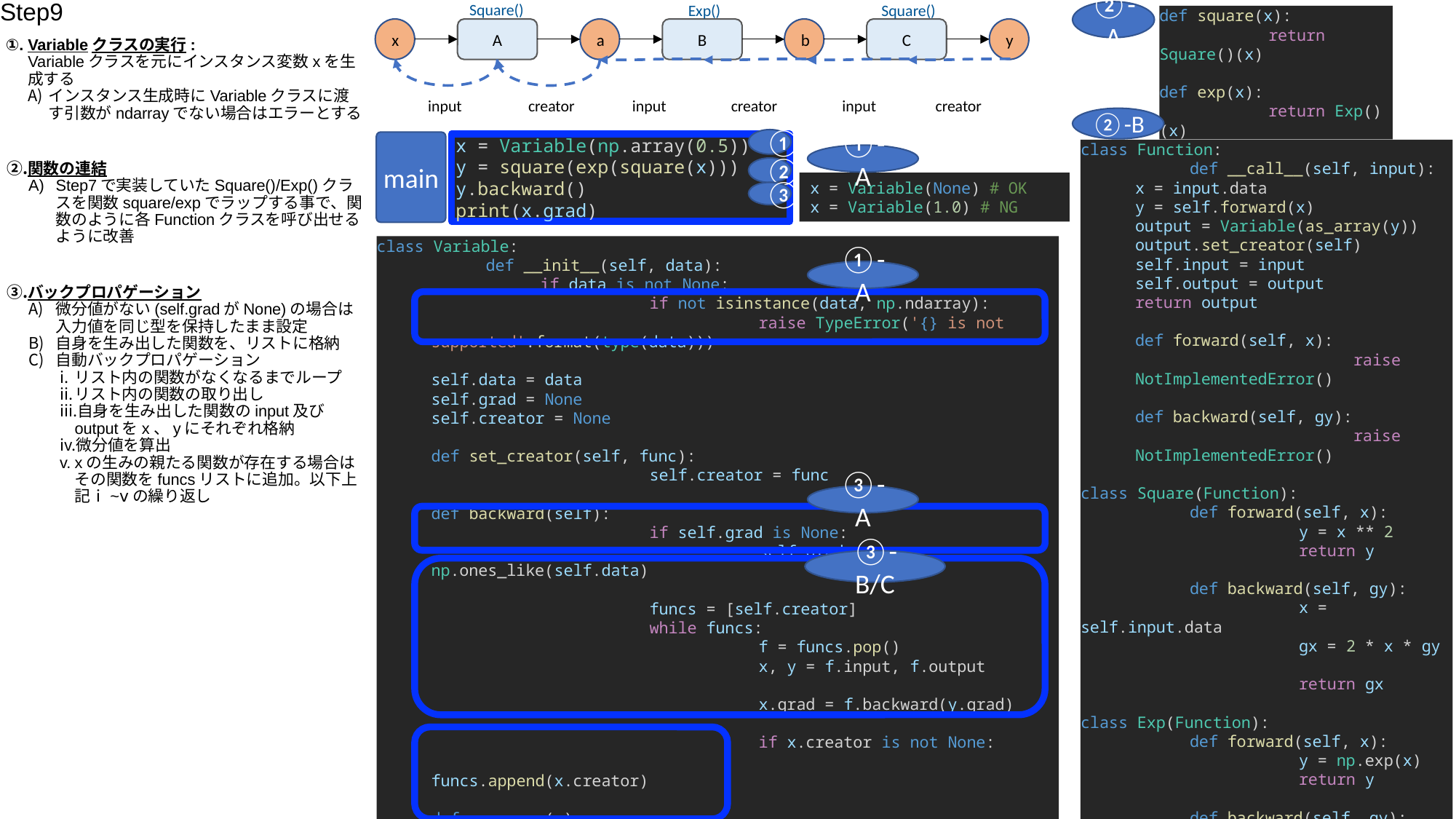

# Step9
Square()
Exp()
Square()
x
A
a
B
b
C
y
input
creator
input
creator
input
creator
②-A
def square(x):
	return Square()(x)
def exp(x):
	return Exp()(x)
Variableクラスの実行:
Variableクラスを元にインスタンス変数xを生成する
インスタンス生成時にVariableクラスに渡す引数がndarrayでない場合はエラーとする

関数の連結
Step7で実装していたSquare()/Exp()クラスを関数square/expでラップする事で、関数のように各Functionクラスを呼び出せるように改善

バックプロパゲーション
微分値がない(self.gradがNone)の場合は入力値を同じ型を保持したまま設定
自身を生み出した関数を、リストに格納
自動バックプロパゲーション
リスト内の関数がなくなるまでループ
リスト内の関数の取り出し
自身を生み出した関数のinput及びoutputをx、yにそれぞれ格納
微分値を算出
xの生みの親たる関数が存在する場合はその関数をfuncsリストに追加。以下上記ⅰ~ⅴの繰り返し

②-B
①
main
x = Variable(np.array(0.5))
y = square(exp(square(x)))
y.backward()
print(x.grad)
class Function:
	def __call__(self, input):
x = input.data
y = self.forward(x)
output = Variable(as_array(y))
output.set_creator(self)
self.input = input
self.output = output
return output
def forward(self, x):
		raise NotImplementedError()
def backward(self, gy):
		raise NotImplementedError()
class Square(Function):
	def forward(self, x):
		y = x ** 2
		return y
	def backward(self, gy):
		x = self.input.data
		gx = 2 * x * gy
		return gx
class Exp(Function):
	def forward(self, x):
		y = np.exp(x)
		return y
	def backward(self, gy):
		x = self.input.data
		gx = np.exp(x) * gy
		return gx
①-A
②
x = Variable(None) # OK
x = Variable(1.0) # NG
③
class Variable:
	def __init__(self, data):
	if data is not None:
		if not isinstance(data, np.ndarray):
			raise TypeError('{} is not supported'.format(type(data)))
self.data = data
self.grad = None
self.creator = None
def set_creator(self, func):
		self.creator = func
def backward(self):
		if self.grad is None:
			self.grad = np.ones_like(self.data)
		funcs = [self.creator]
		while funcs:
			f = funcs.pop()
			x, y = f.input, f.output
			x.grad = f.backward(y.grad)
			if x.creator is not None:
				funcs.append(x.creator)
def as_array(x):
		if np.isscalar(x):
			return np.array(x)
		return x
①-A

③-A

③-B/C